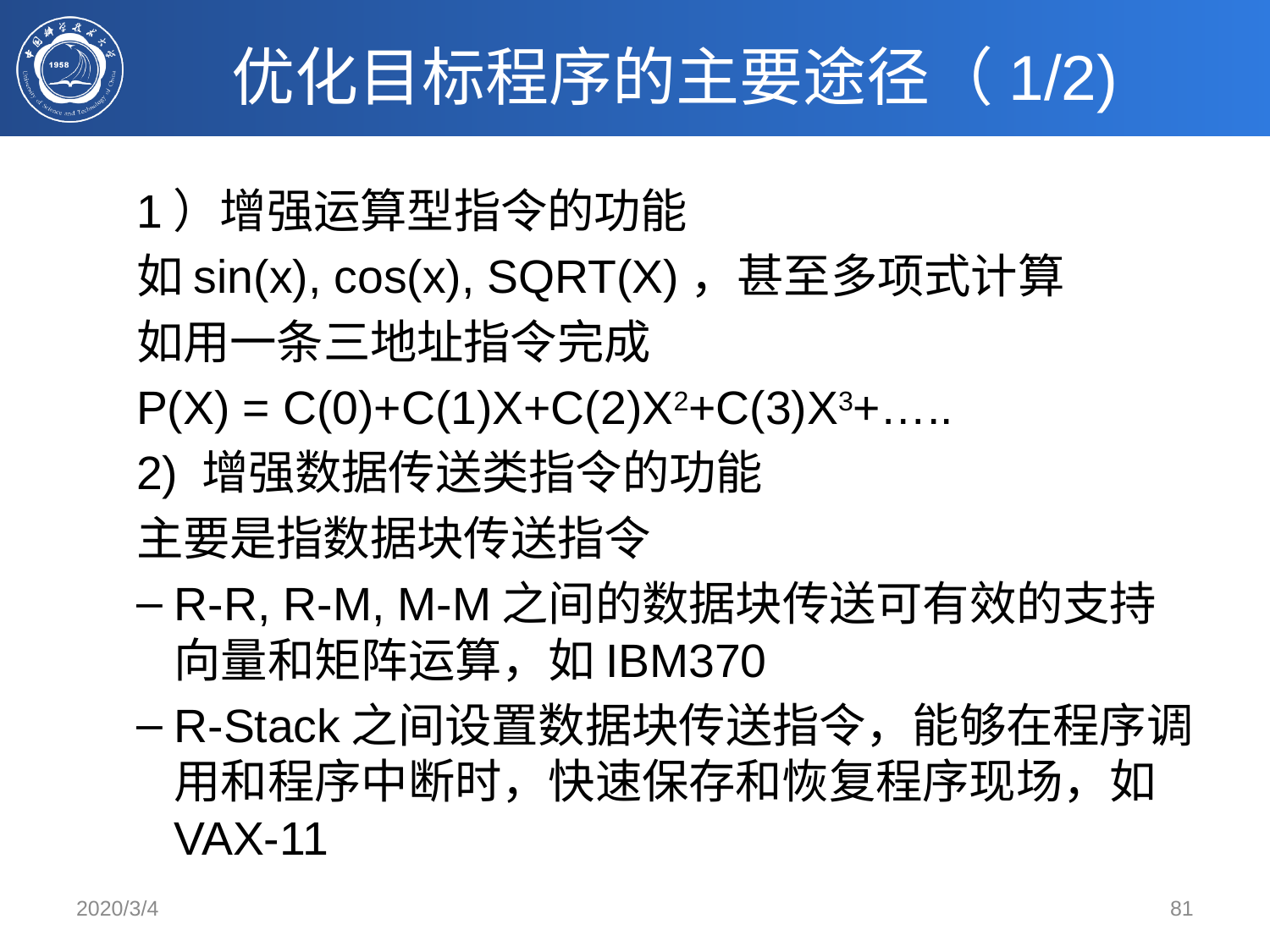

# 优化目标程序的主要途径（1/2)
1）增强运算型指令的功能
如sin(x), cos(x), SQRT(X)，甚至多项式计算
如用一条三地址指令完成
P(X) = C(0)+C(1)X+C(2)X2+C(3)X3+…..
2) 增强数据传送类指令的功能
主要是指数据块传送指令
R-R, R-M, M-M之间的数据块传送可有效的支持向量和矩阵运算，如IBM370
R-Stack之间设置数据块传送指令，能够在程序调用和程序中断时，快速保存和恢复程序现场，如 VAX-11
2020/3/4
81